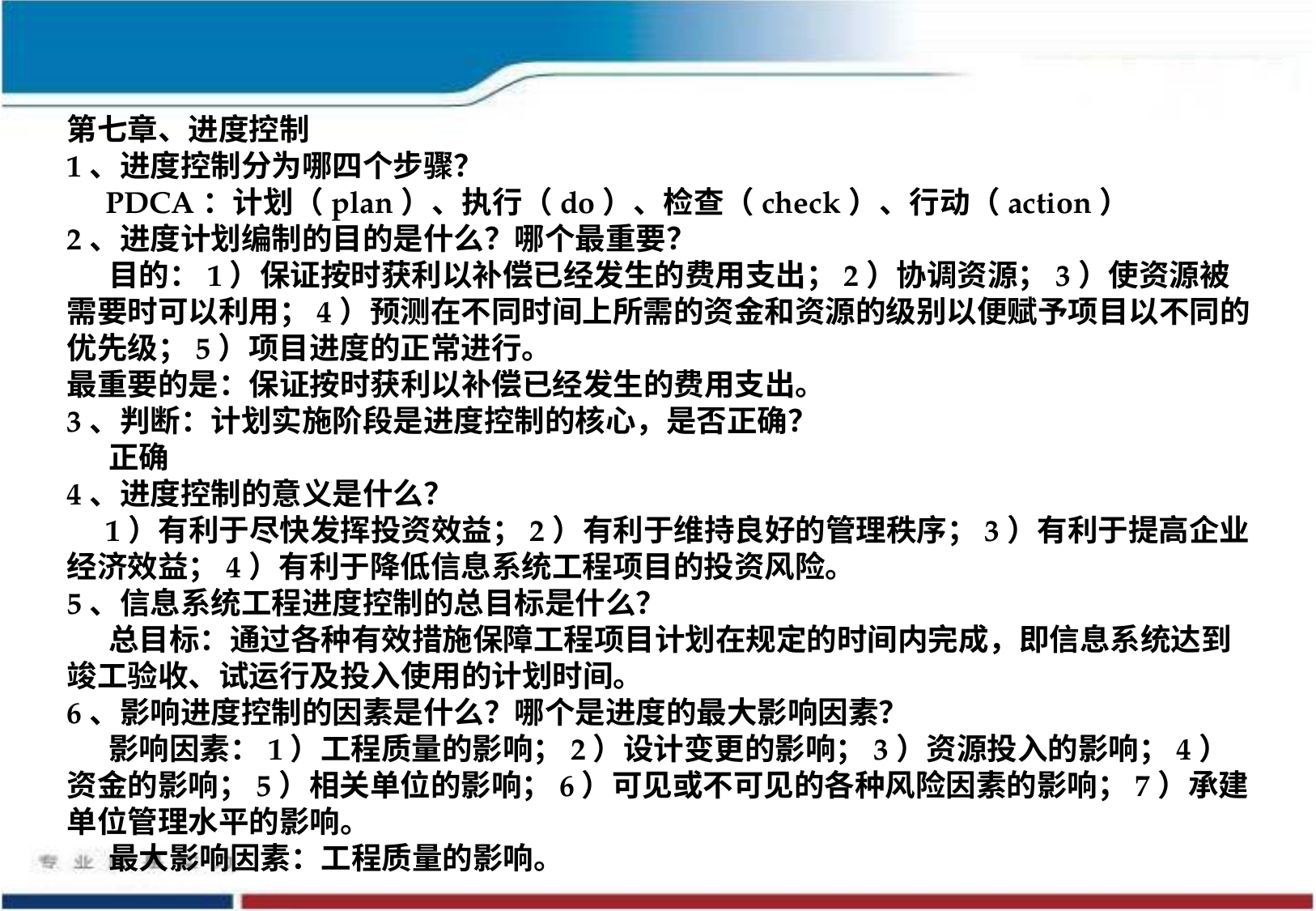

第七章、进度控制
1、进度控制分为哪四个步骤？
     PDCA：计划（plan）、执行（do）、检查（check）、行动（action）
2、进度计划编制的目的是什么？哪个最重要？
     目的：1）保证按时获利以补偿已经发生的费用支出；2）协调资源；3）使资源被需要时可以利用；4）预测在不同时间上所需的资金和资源的级别以便赋予项目以不同的优先级；5）项目进度的正常进行。
最重要的是：保证按时获利以补偿已经发生的费用支出。
3、判断：计划实施阶段是进度控制的核心，是否正确？
     正确
4、进度控制的意义是什么？
     1）有利于尽快发挥投资效益；2）有利于维持良好的管理秩序；3）有利于提高企业经济效益；4）有利于降低信息系统工程项目的投资风险。
5、信息系统工程进度控制的总目标是什么？
     总目标：通过各种有效措施保障工程项目计划在规定的时间内完成，即信息系统达到竣工验收、试运行及投入使用的计划时间。
6、影响进度控制的因素是什么？哪个是进度的最大影响因素？
     影响因素：1）工程质量的影响；2）设计变更的影响；3）资源投入的影响；4）资金的影响；5）相关单位的影响；6）可见或不可见的各种风险因素的影响；7）承建单位管理水平的影响。
     最大影响因素：工程质量的影响。